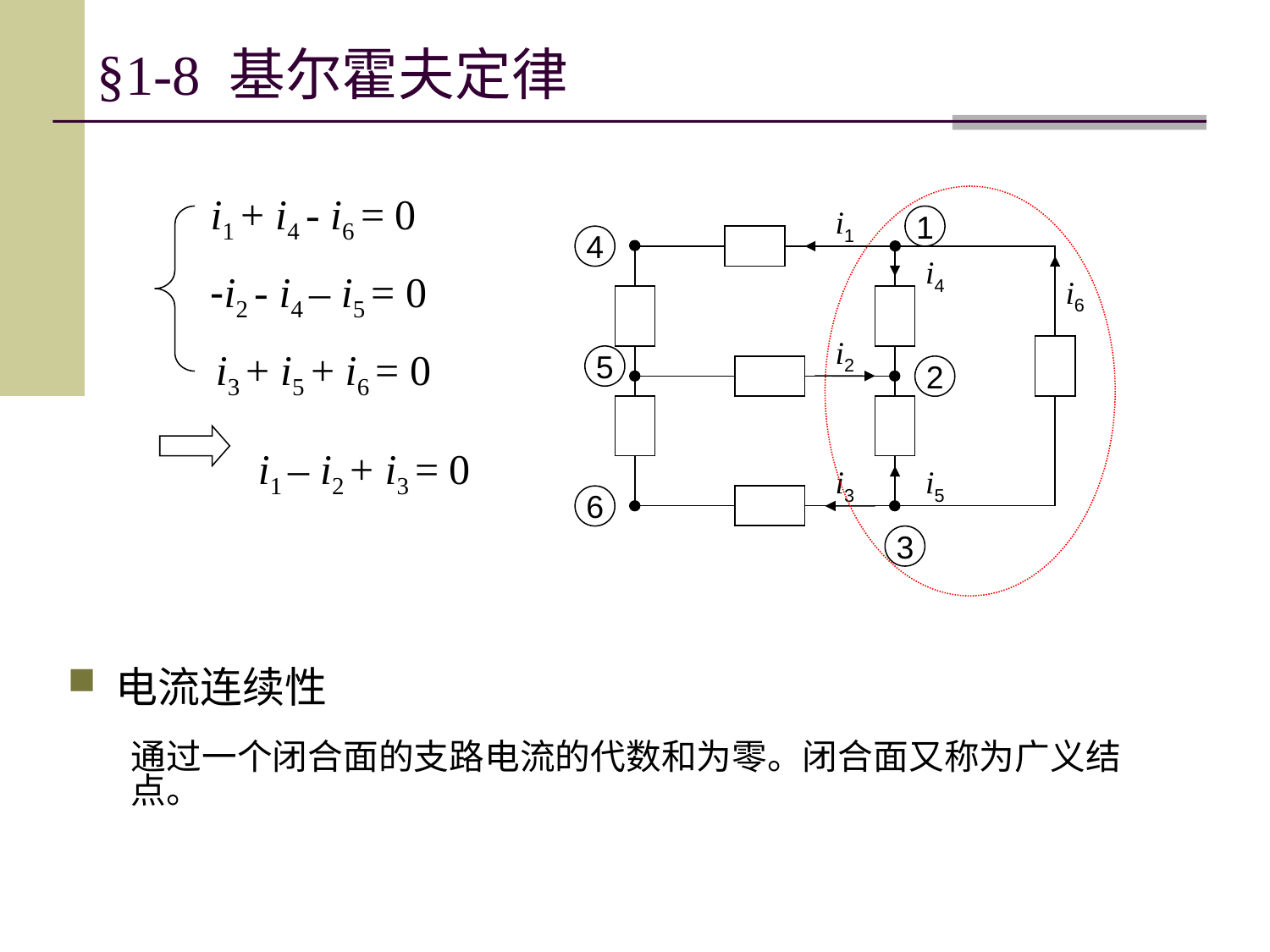

# §1-8 基尔霍夫定律
              i1 + i4 - i6 = 0
            -i2 - i4 – i5 = 0
              i3 + i5 + i6 = 0
                  i1 – i2 + i3 = 0

电流连续性
通过一个闭合面的支路电流的代数和为零。闭合面又称为广义结点。

i1

1
4

i4

i6

i2

5

2

i3
i5

6

3